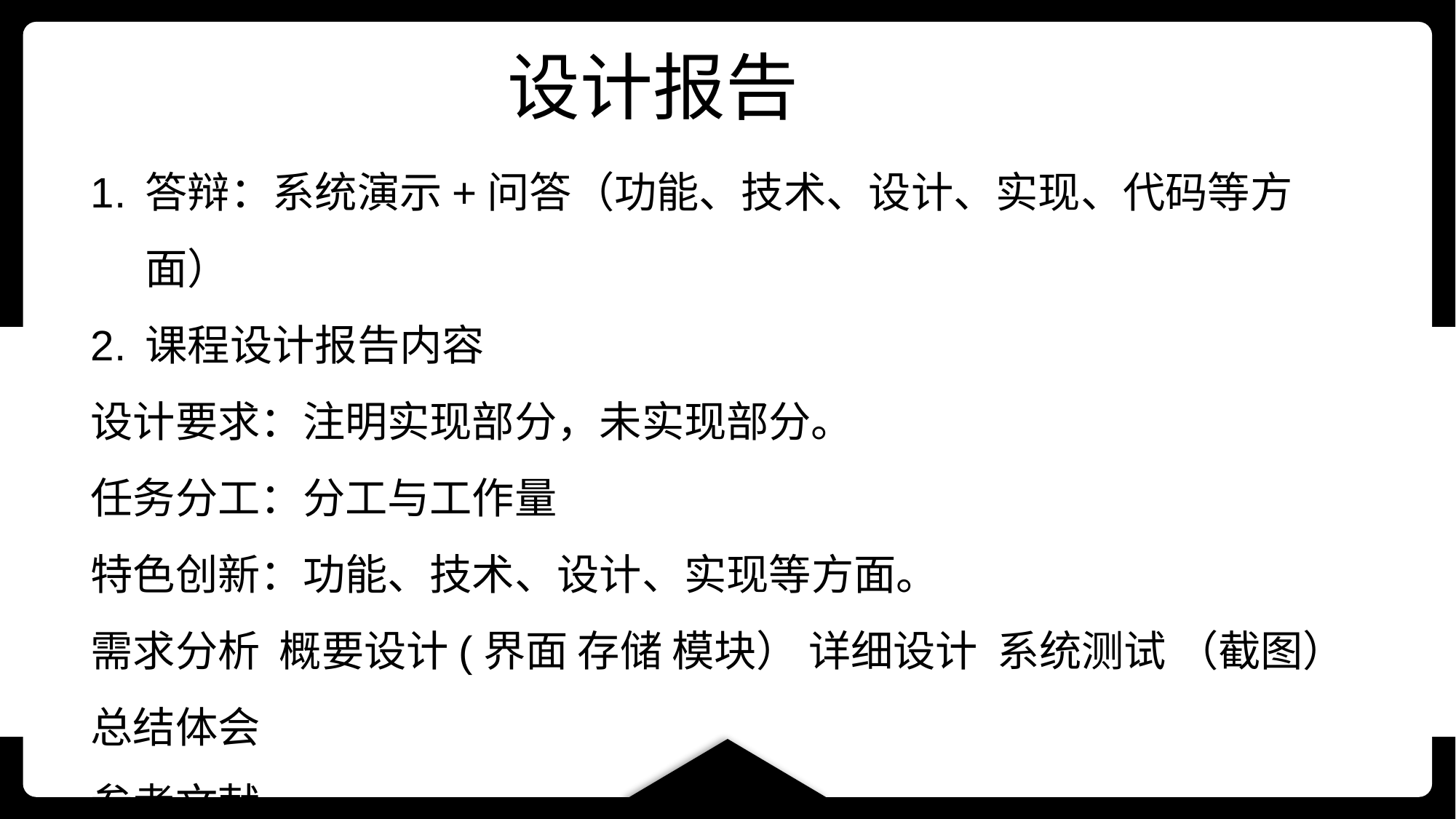

设计报告
答辩：系统演示+问答（功能、技术、设计、实现、代码等方面）
课程设计报告内容
设计要求：注明实现部分，未实现部分。
任务分工：分工与工作量
特色创新：功能、技术、设计、实现等方面。
需求分析  概要设计(界面 存储 模块） 详细设计  系统测试 （截图）
总结体会
参考文献